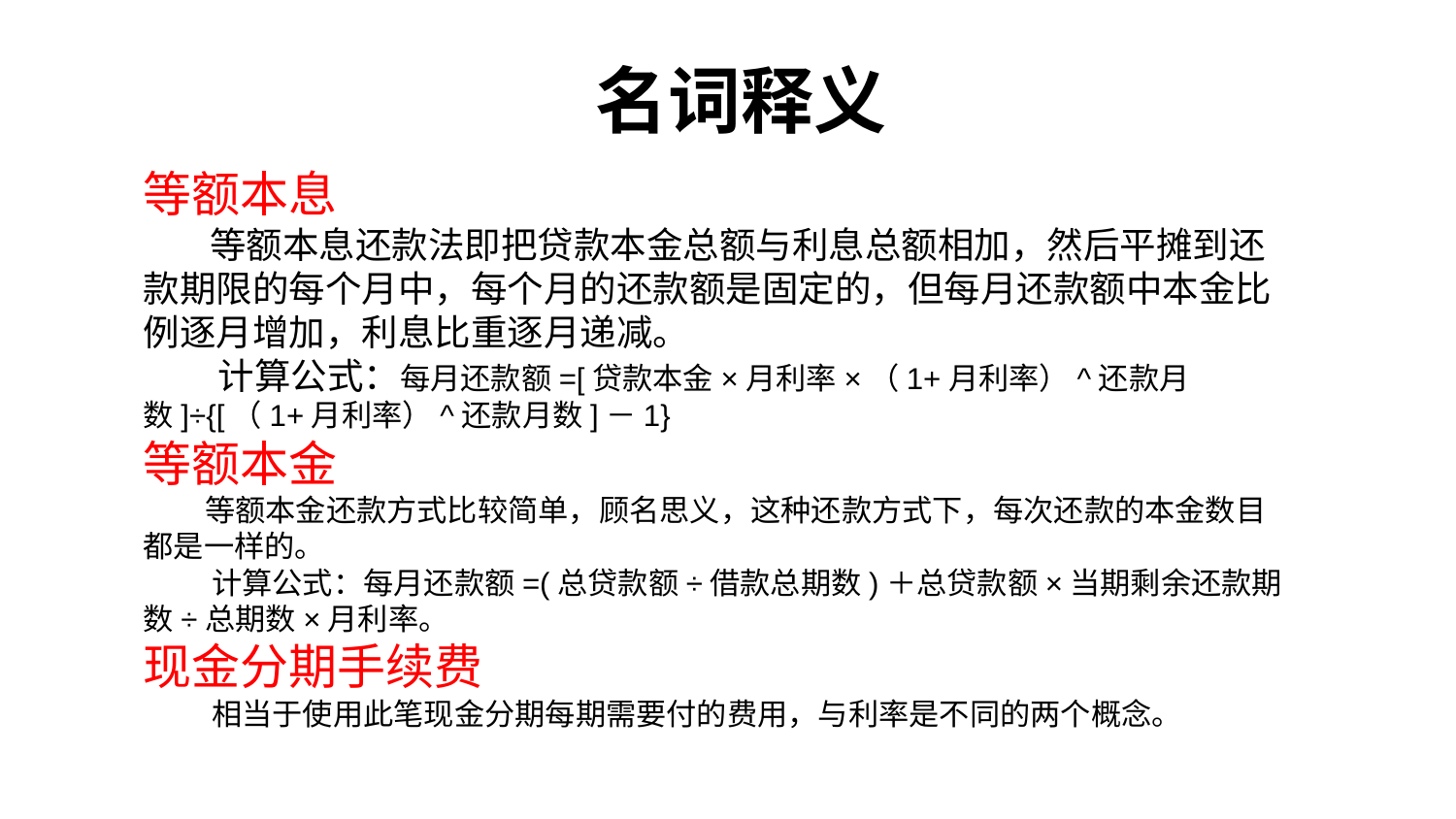

名词释义
等额本息
       等额本息还款法即把贷款本金总额与利息总额相加，然后平摊到还款期限的每个月中，每个月的还款额是固定的，但每月还款额中本金比例逐月增加，利息比重逐月递减。
        计算公式：每月还款额=[贷款本金×月利率×（1+月利率）^还款月数]÷{[（1+月利率）^还款月数]－1}
等额本金
        等额本金还款方式比较简单，顾名思义，这种还款方式下，每次还款的本金数目都是一样的。
         计算公式：每月还款额=(总贷款额÷借款总期数)＋总贷款额×当期剩余还款期数÷总期数×月利率。
现金分期手续费
         相当于使用此笔现金分期每期需要付的费用，与利率是不同的两个概念。